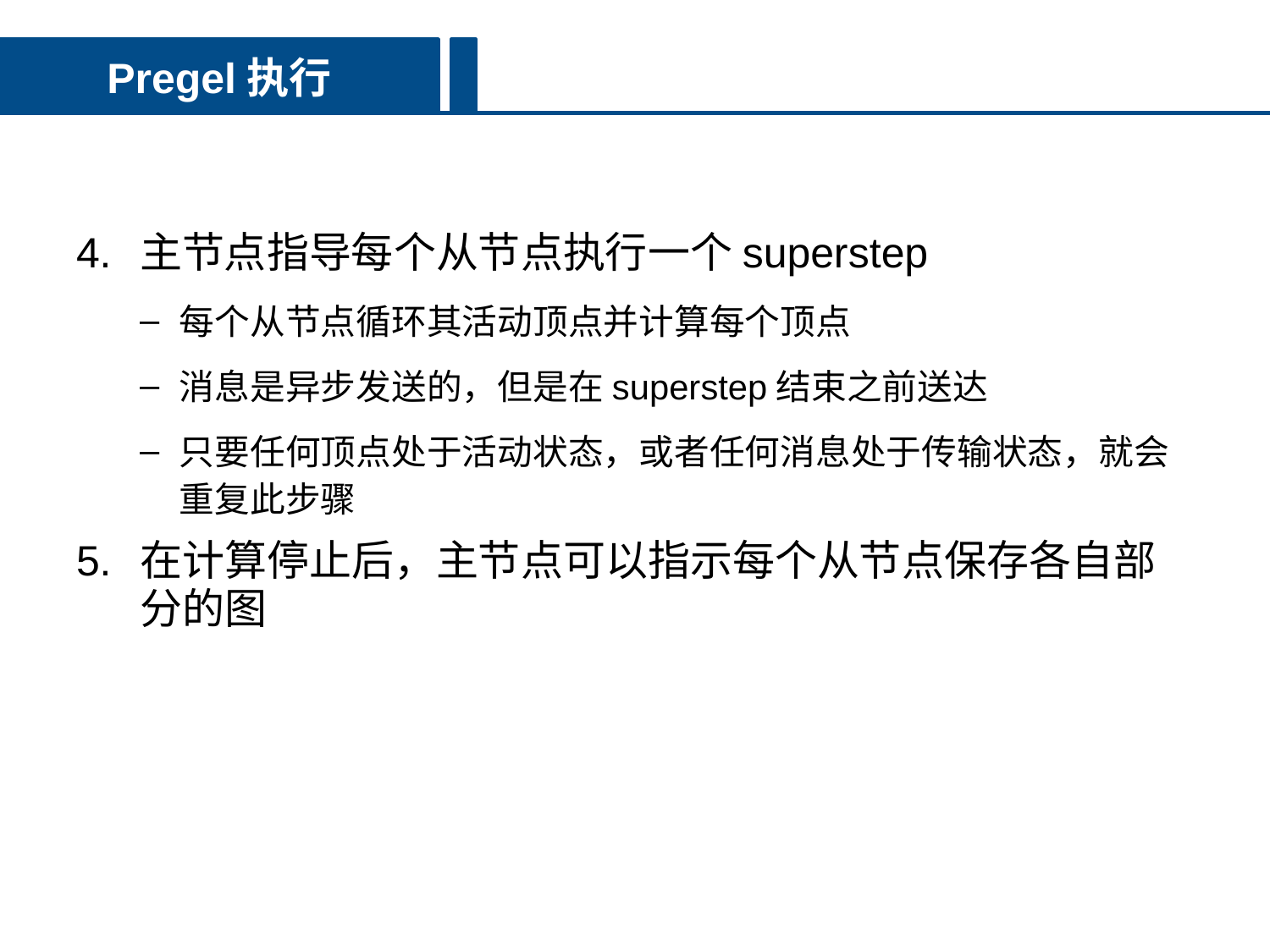

Pregel执行

主节点指导每个从节点执行一个superstep
每个从节点循环其活动顶点并计算每个顶点
消息是异步发送的，但是在superstep结束之前送达
只要任何顶点处于活动状态，或者任何消息处于传输状态，就会重复此步骤
在计算停止后，主节点可以指示每个从节点保存各自部分的图